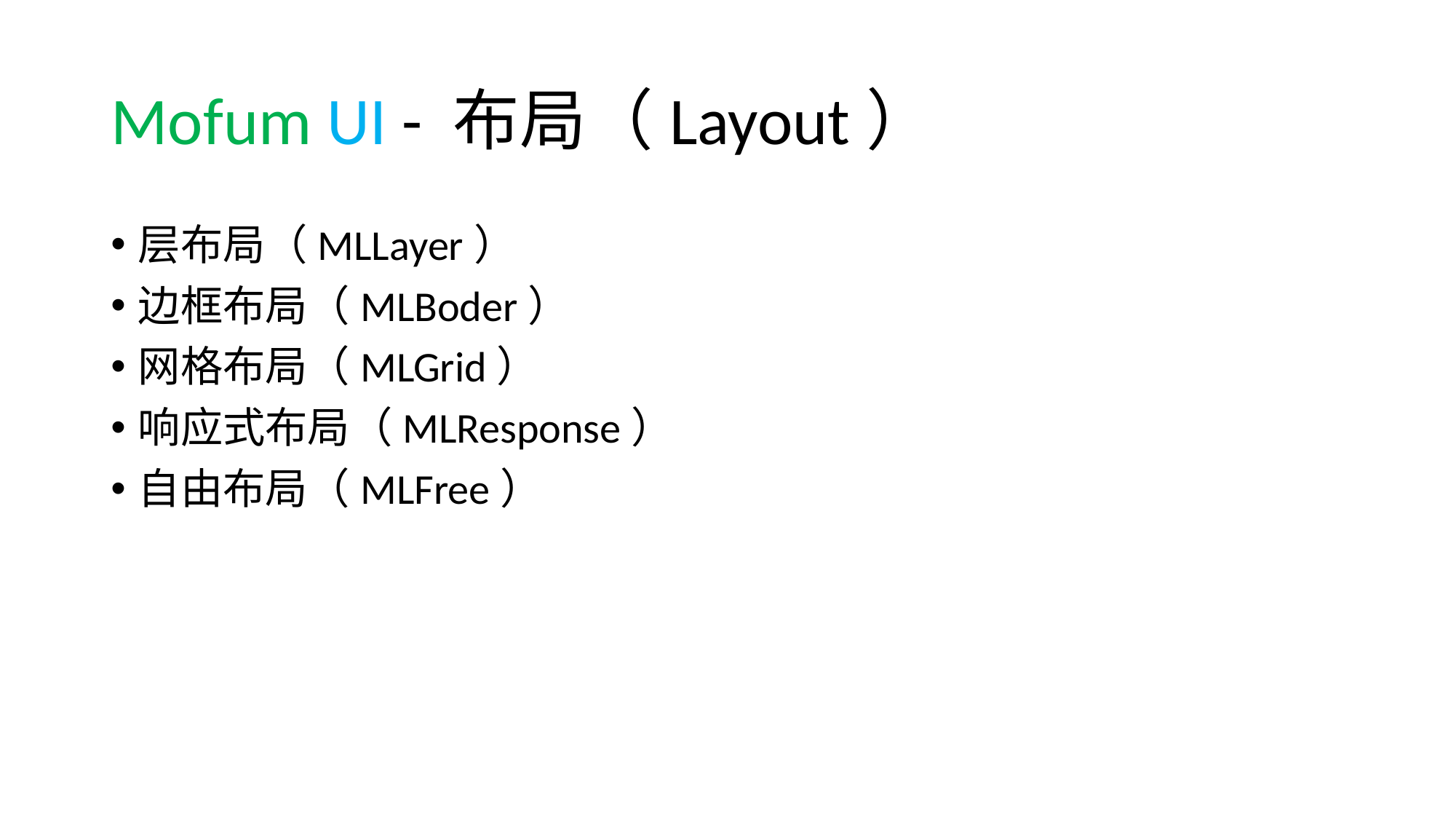

# Mofum UI - 布局（Layout）
层布局（MLLayer）
边框布局（MLBoder）
网格布局（MLGrid）
响应式布局（MLResponse）
自由布局（MLFree）